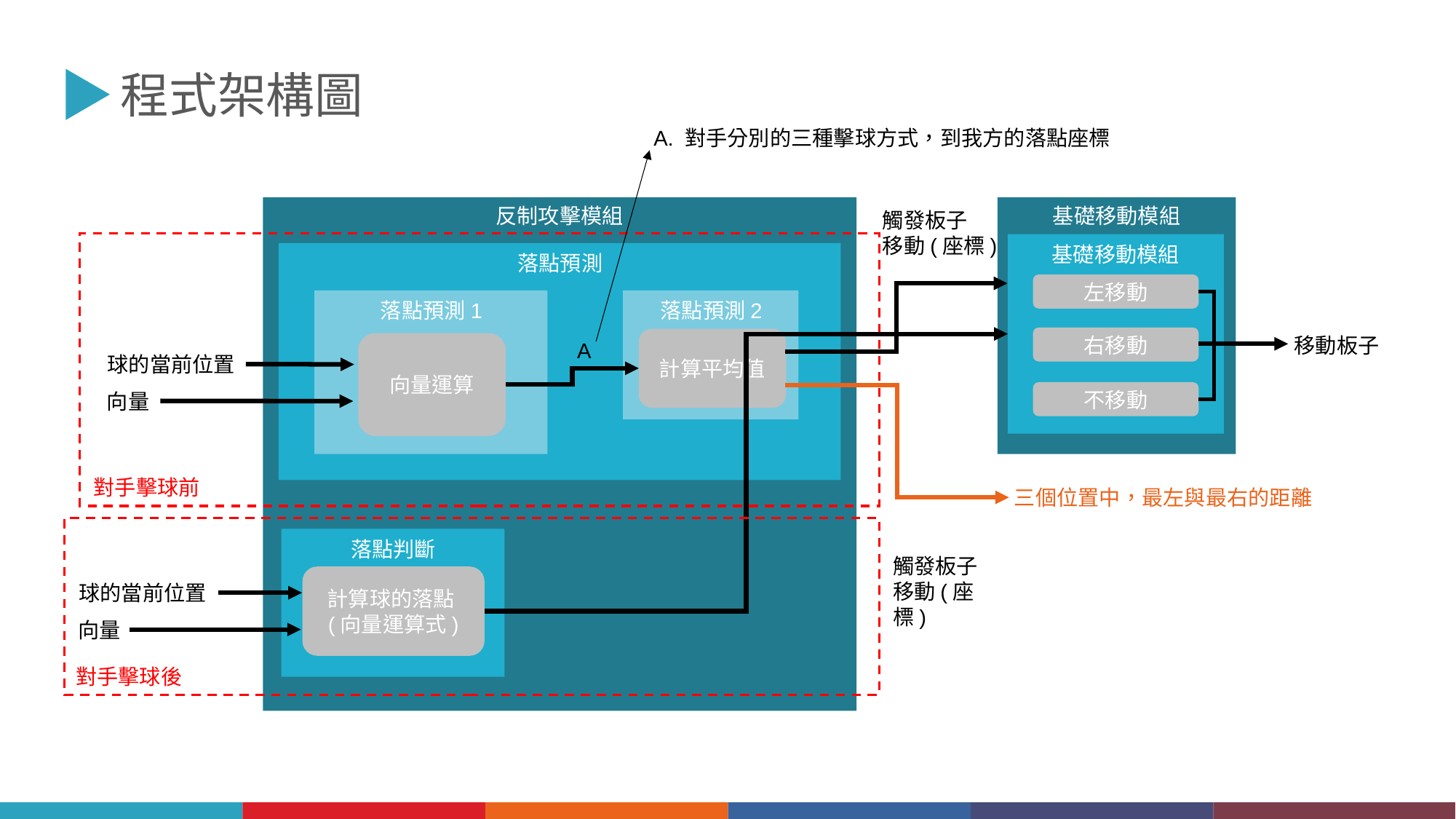

程式架構圖

A. 對手分別的三種擊球方式，到我方的落點座標
基礎移動模組
反制攻擊模組

觸發板子
移動(座標)

對手擊球前

基礎移動模組

落點預測
左移動

落點預測1
落點預測2
移動板子
右移動
計算平均值
A
向量運算
球的當前位置
不移動
向量
三個位置中，最左與最右的距離

落點判斷
觸發板子
移動(座標)
計算球的落點(向量運算式)
球的當前位置
向量
對手擊球後